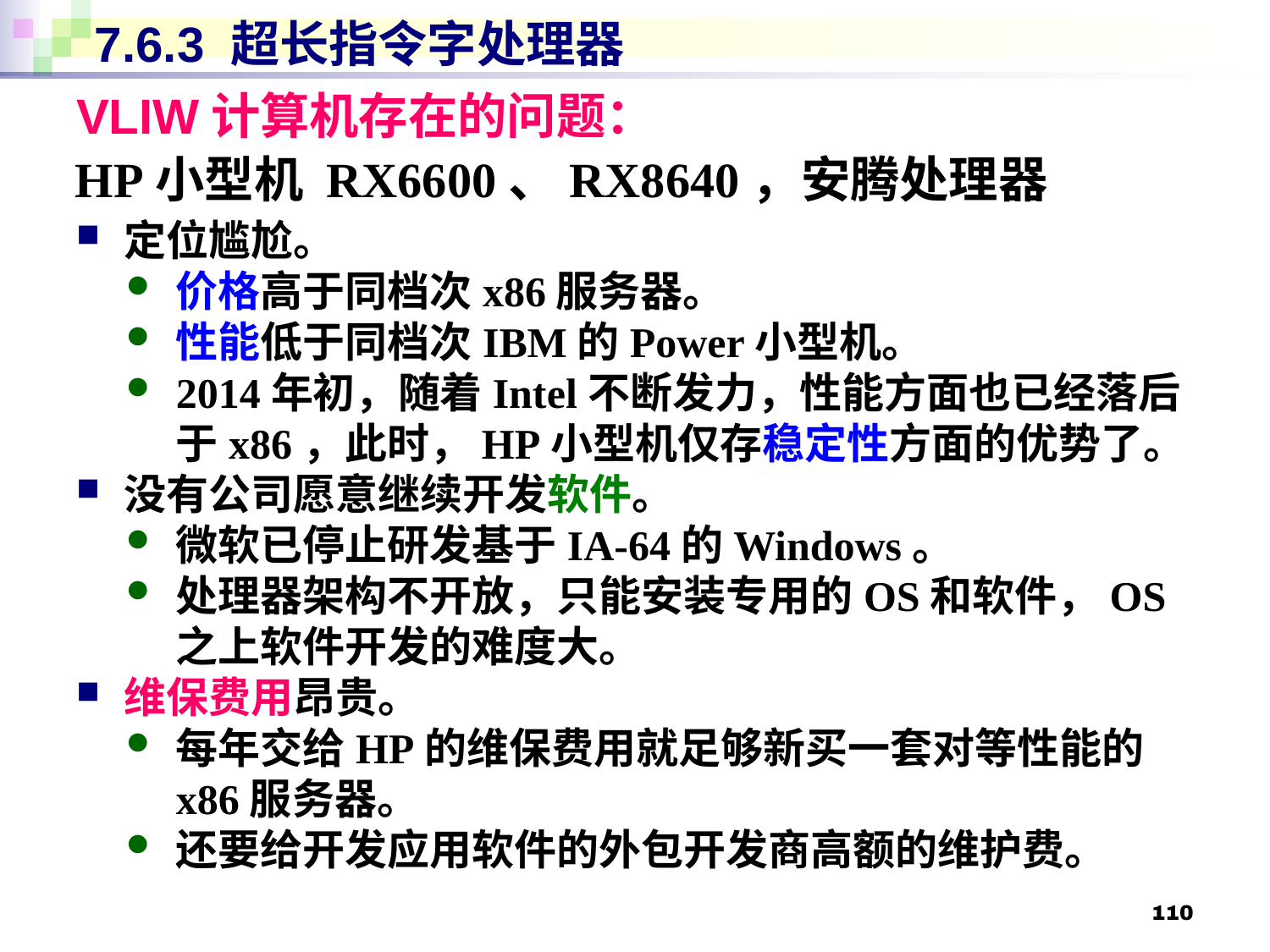

# 7.6.3 超长指令字处理器
VLIW计算机存在的问题：
HP小型机 RX6600、RX8640，安腾处理器
定位尴尬。
价格高于同档次x86服务器。
性能低于同档次IBM的Power小型机。
2014年初，随着Intel不断发力，性能方面也已经落后于x86，此时，HP小型机仅存稳定性方面的优势了。
没有公司愿意继续开发软件。
微软已停止研发基于IA-64的Windows。
处理器架构不开放，只能安装专用的OS和软件，OS之上软件开发的难度大。
维保费用昂贵。
每年交给HP的维保费用就足够新买一套对等性能的x86服务器。
还要给开发应用软件的外包开发商高额的维护费。
110